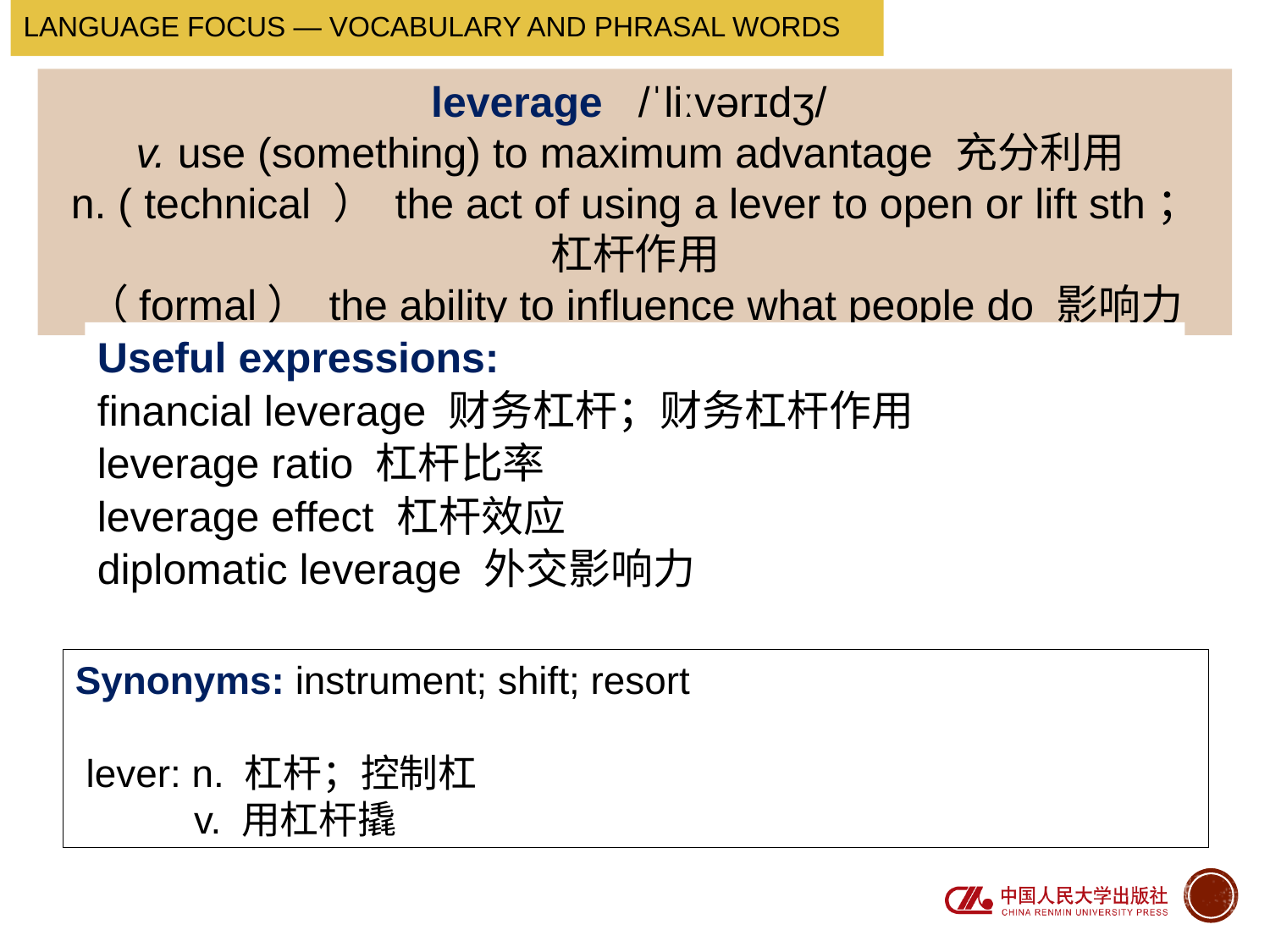

Language Focus — Vocabulary and Phrasal words
leverage   /ˈliːvərɪdʒ/
v. use (something) to maximum advantage 充分利用
n. ( technical ） the act of using a lever to open or lift sth；杠杆作用
（formal） the ability to influence what people do 影响力
Useful expressions:
financial leverage 财务杠杆；财务杠杆作用
leverage ratio 杠杆比率
leverage effect 杠杆效应
diplomatic leverage 外交影响力

Synonyms: instrument; shift; resort

 lever: n. 杠杆；控制杠
           v. 用杠杆撬